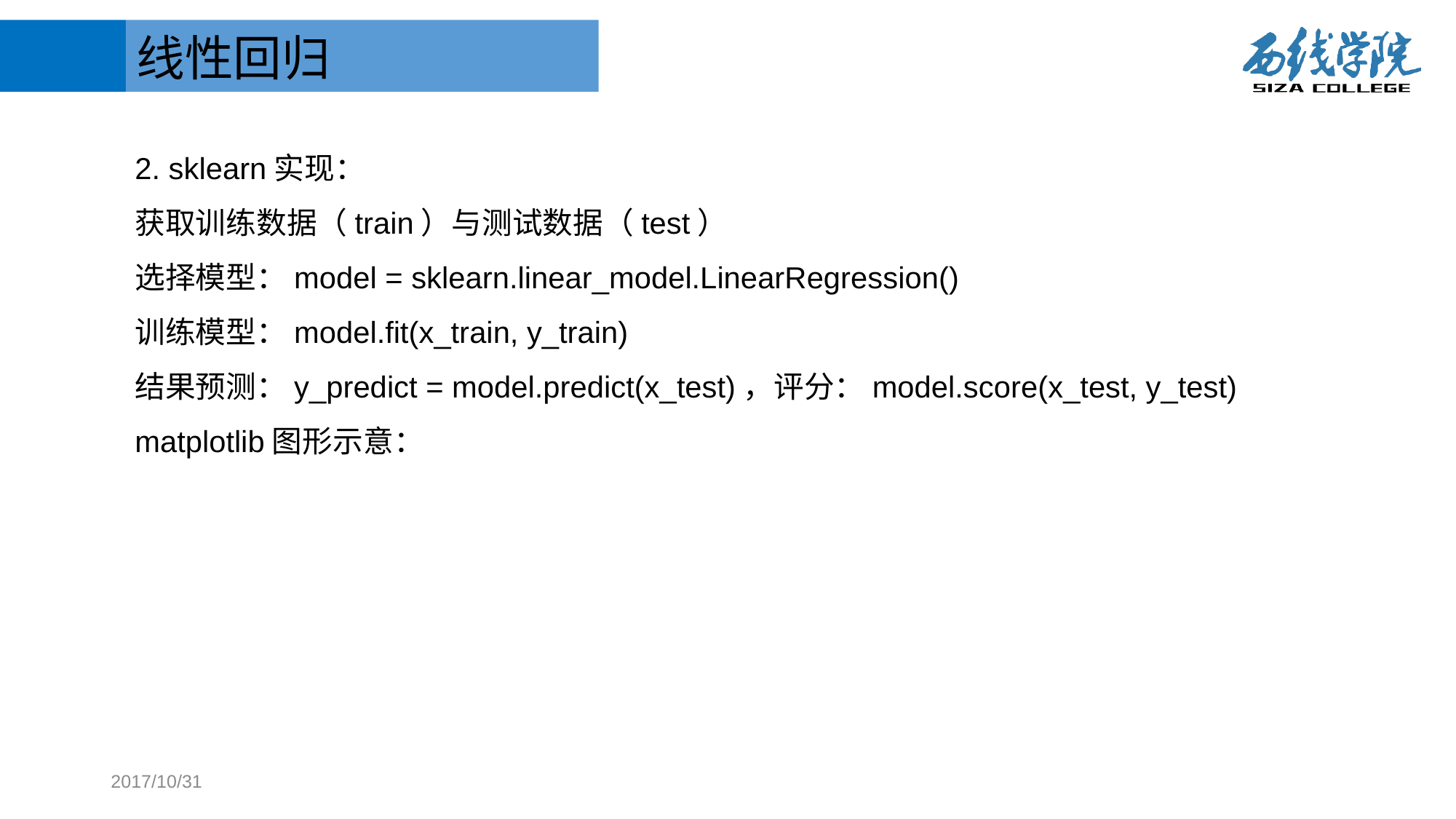

线性回归
2. sklearn实现：
获取训练数据（train）与测试数据（test）
选择模型：model = sklearn.linear_model.LinearRegression()
训练模型：model.fit(x_train, y_train)
结果预测：y_predict = model.predict(x_test)，评分：model.score(x_test, y_test)
matplotlib图形示意：
2017/10/31